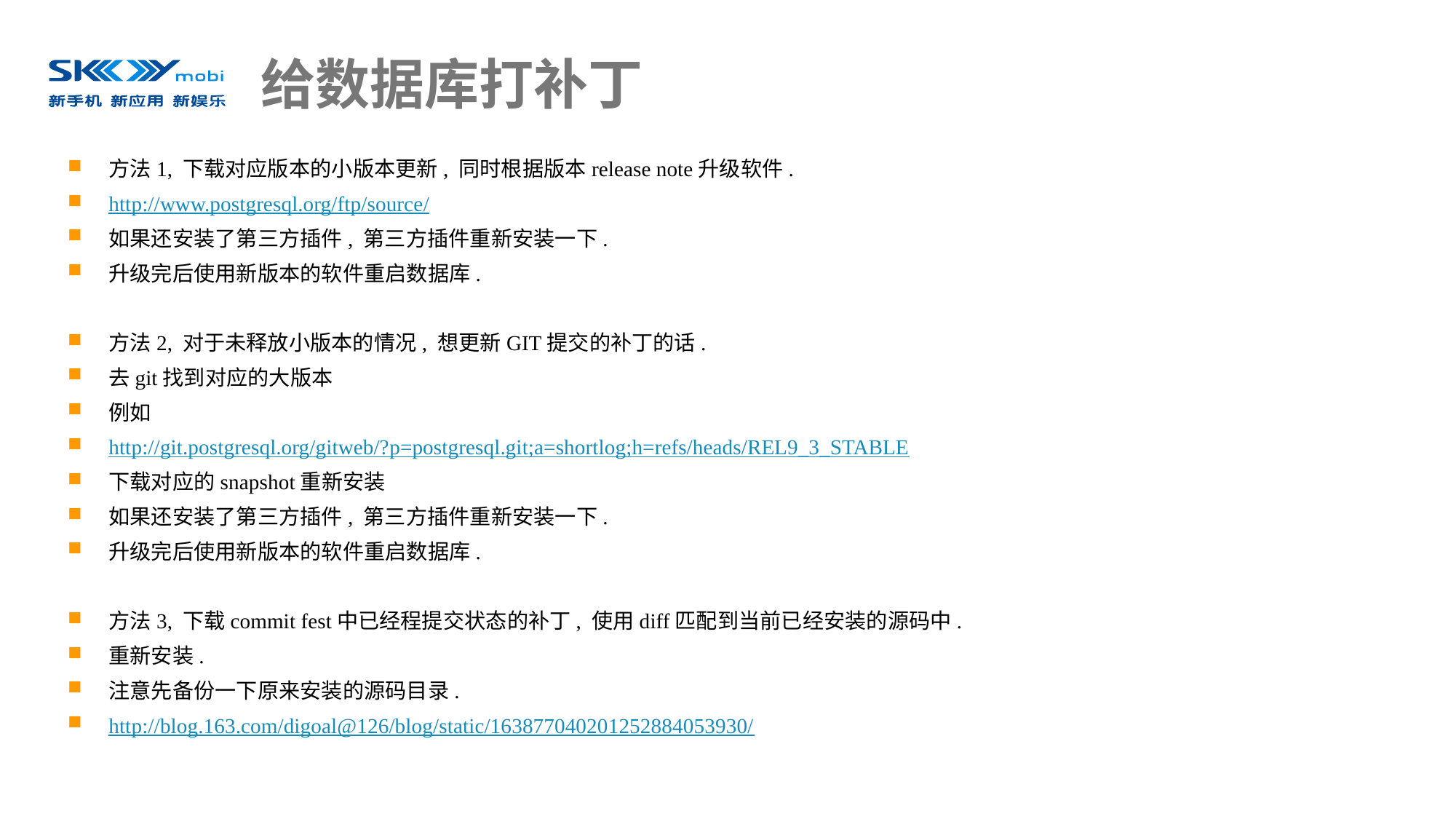

# 给数据库打补丁
方法1, 下载对应版本的小版本更新, 同时根据版本release note升级软件.
http://www.postgresql.org/ftp/source/
如果还安装了第三方插件, 第三方插件重新安装一下.
升级完后使用新版本的软件重启数据库.

方法2, 对于未释放小版本的情况, 想更新GIT提交的补丁的话.
去git找到对应的大版本
例如
http://git.postgresql.org/gitweb/?p=postgresql.git;a=shortlog;h=refs/heads/REL9_3_STABLE
下载对应的snapshot重新安装
如果还安装了第三方插件, 第三方插件重新安装一下.
升级完后使用新版本的软件重启数据库.

方法3, 下载commit fest中已经程提交状态的补丁, 使用diff匹配到当前已经安装的源码中.
重新安装.
注意先备份一下原来安装的源码目录.
http://blog.163.com/digoal@126/blog/static/163877040201252884053930/